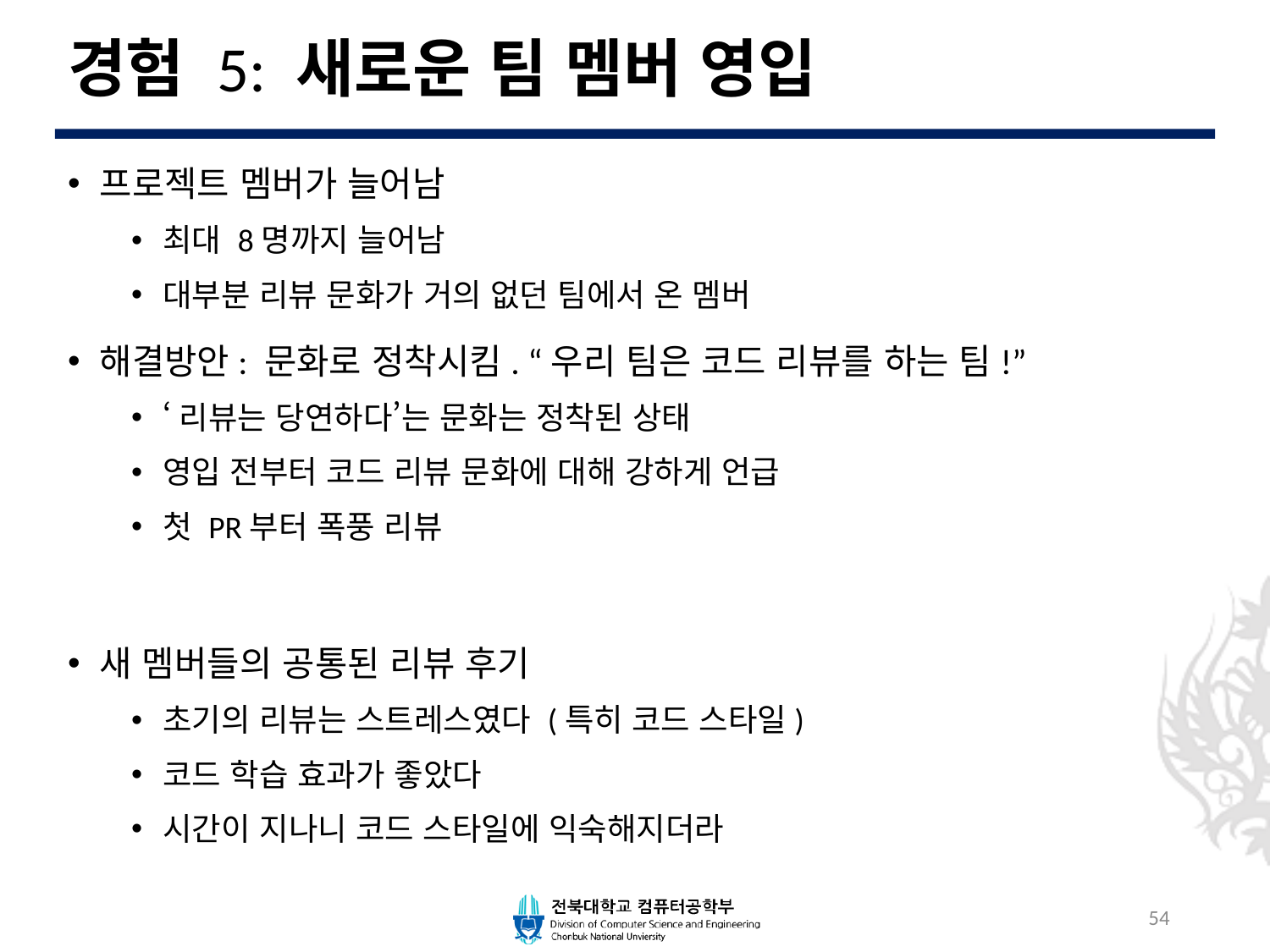

# 경험 5: 새로운 팀 멤버 영입
프로젝트 멤버가 늘어남
최대 8명까지 늘어남
대부분 리뷰 문화가 거의 없던 팀에서 온 멤버
해결방안: 문화로 정착시킴. “우리 팀은 코드 리뷰를 하는 팀!”
‘리뷰는 당연하다’는 문화는 정착된 상태
영입 전부터 코드 리뷰 문화에 대해 강하게 언급
첫 PR부터 폭풍 리뷰

새 멤버들의 공통된 리뷰 후기
초기의 리뷰는 스트레스였다 (특히 코드 스타일)
코드 학습 효과가 좋았다
시간이 지나니 코드 스타일에 익숙해지더라
54